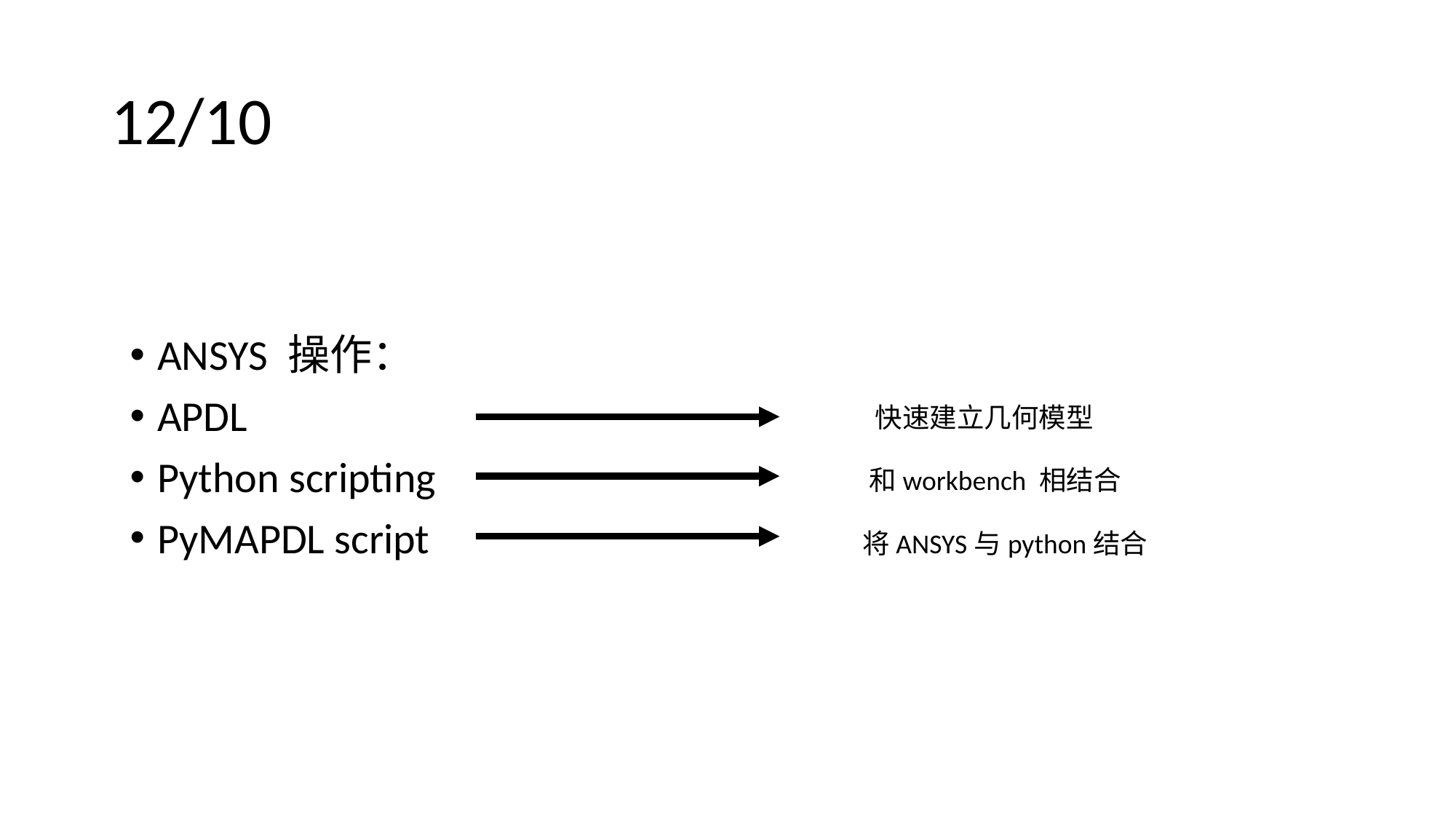

# 12/10
ANSYS 操作：
APDL
Python scripting
PyMAPDL script

快速建立几何模型
和workbench 相结合
将ANSYS与python结合